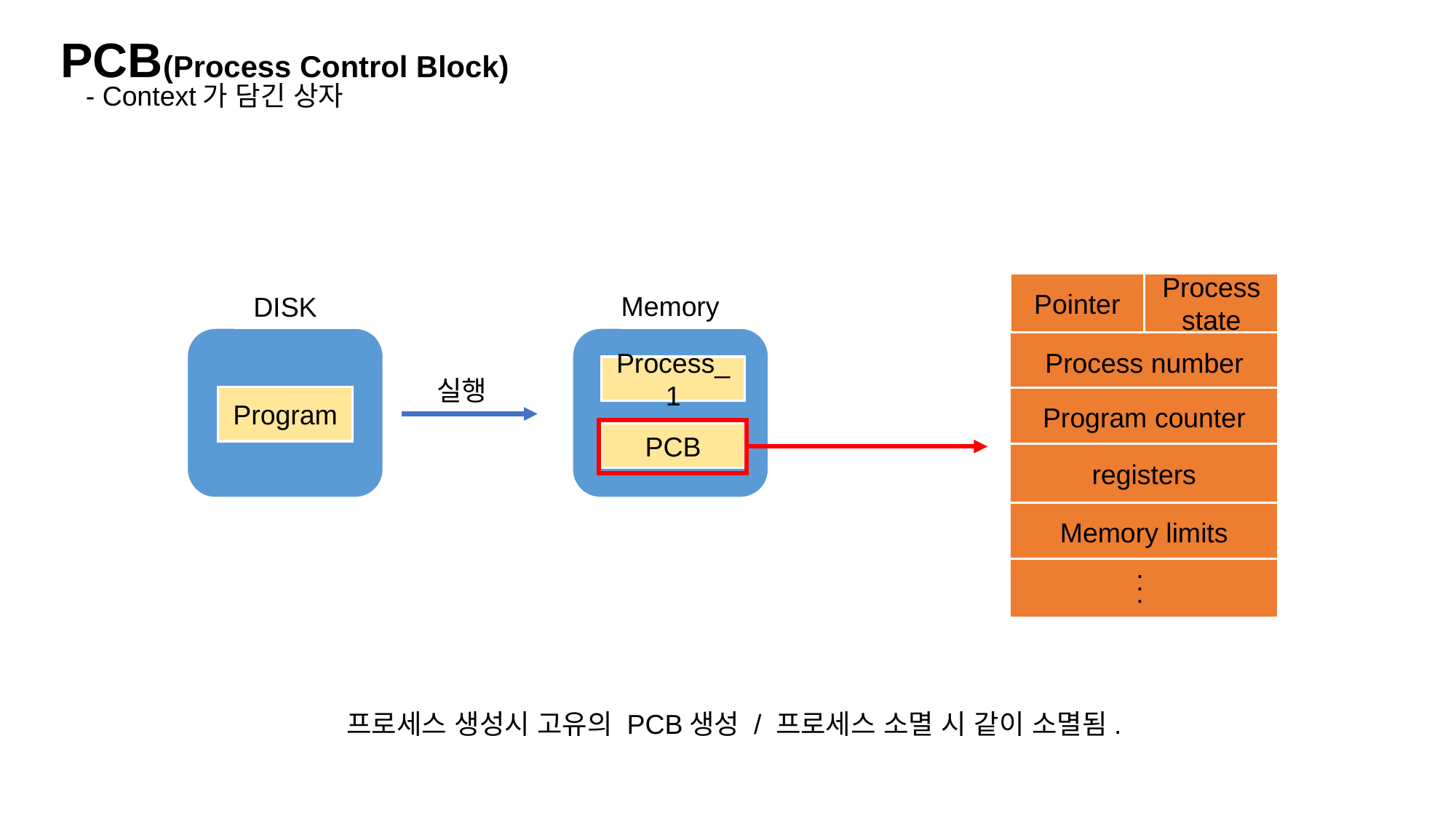

PCB(Process Control Block)
 - Context가 담긴 상자
Pointer
Process state
Process number
Program counter
registers
Memory limits
.
.
.

Memory
DISK

Process_1
실행
Program

PCB
프로세스 생성시 고유의 PCB생성 / 프로세스 소멸 시 같이 소멸됨.